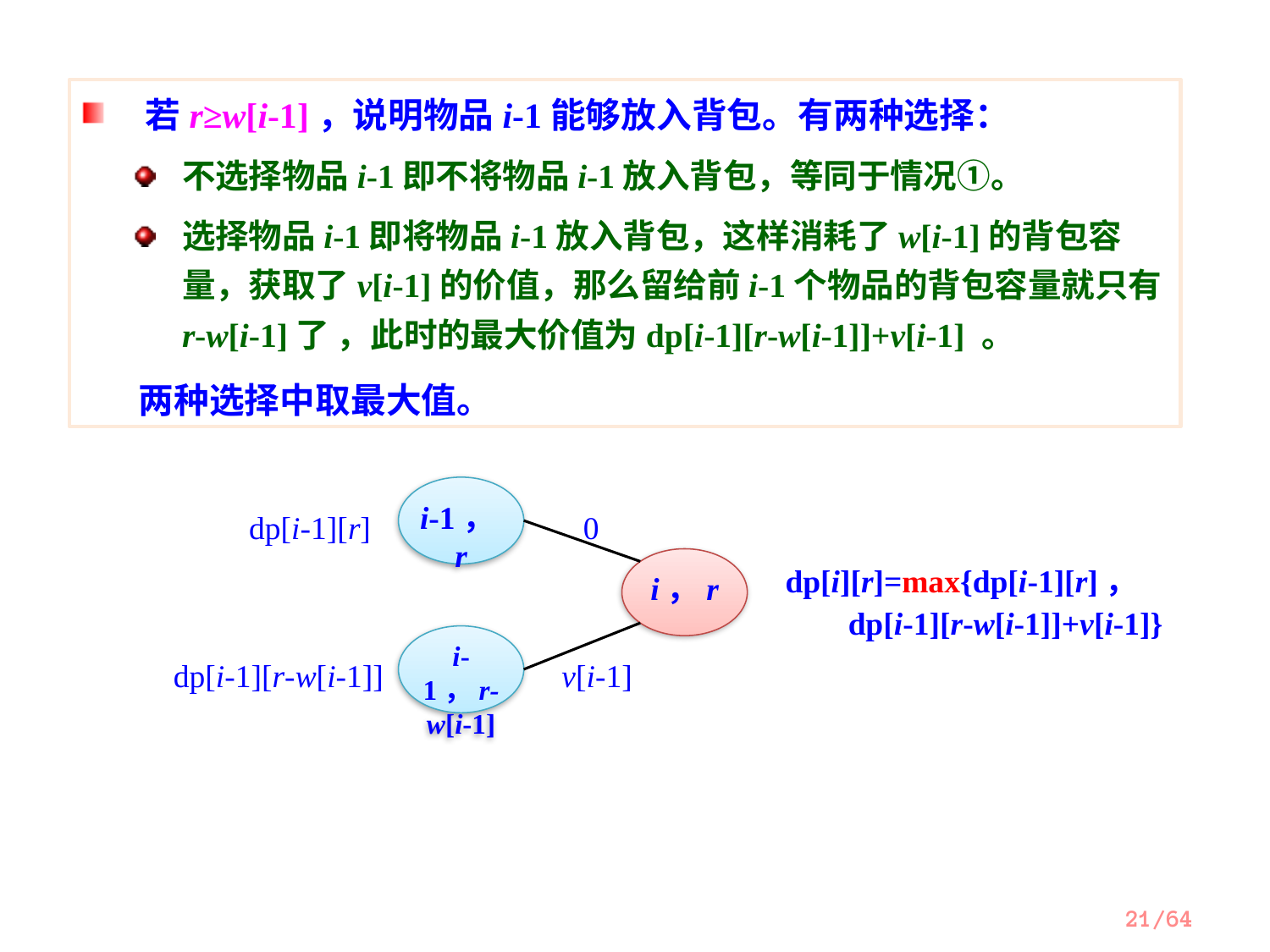

若r≥w[i-1]，说明物品i-1能够放入背包。有两种选择：
不选择物品i-1即不将物品i-1放入背包，等同于情况①。
选择物品i-1即将物品i-1放入背包，这样消耗了w[i-1]的背包容量，获取了v[i-1]的价值，那么留给前i-1个物品的背包容量就只有r-w[i-1]了 ，此时的最大价值为dp[i-1][r-w[i-1]]+v[i-1] 。
      两种选择中取最大值。
i-1，r
dp[i-1][r]
0

i，r
dp[i][r]=max{dp[i-1][r]，
           dp[i-1][r-w[i-1]]+v[i-1]}

i-1，r-w[i-1]
dp[i-1][r-w[i-1]]
v[i-1]
21/64